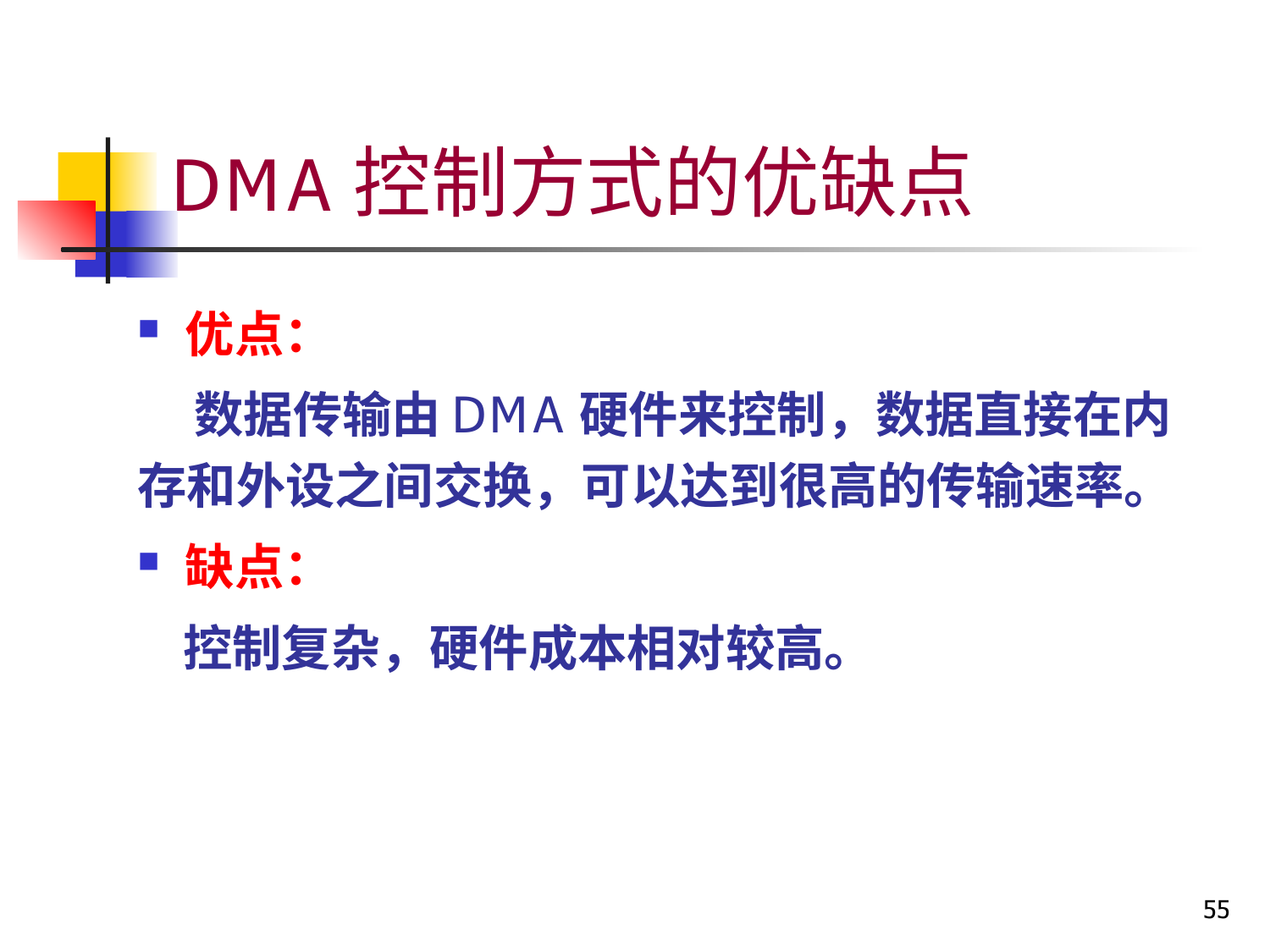

# DMA控制方式的优缺点
优点：
    数据传输由DMA硬件来控制，数据直接在内存和外设之间交换，可以达到很高的传输速率。
缺点：
   控制复杂，硬件成本相对较高。
55